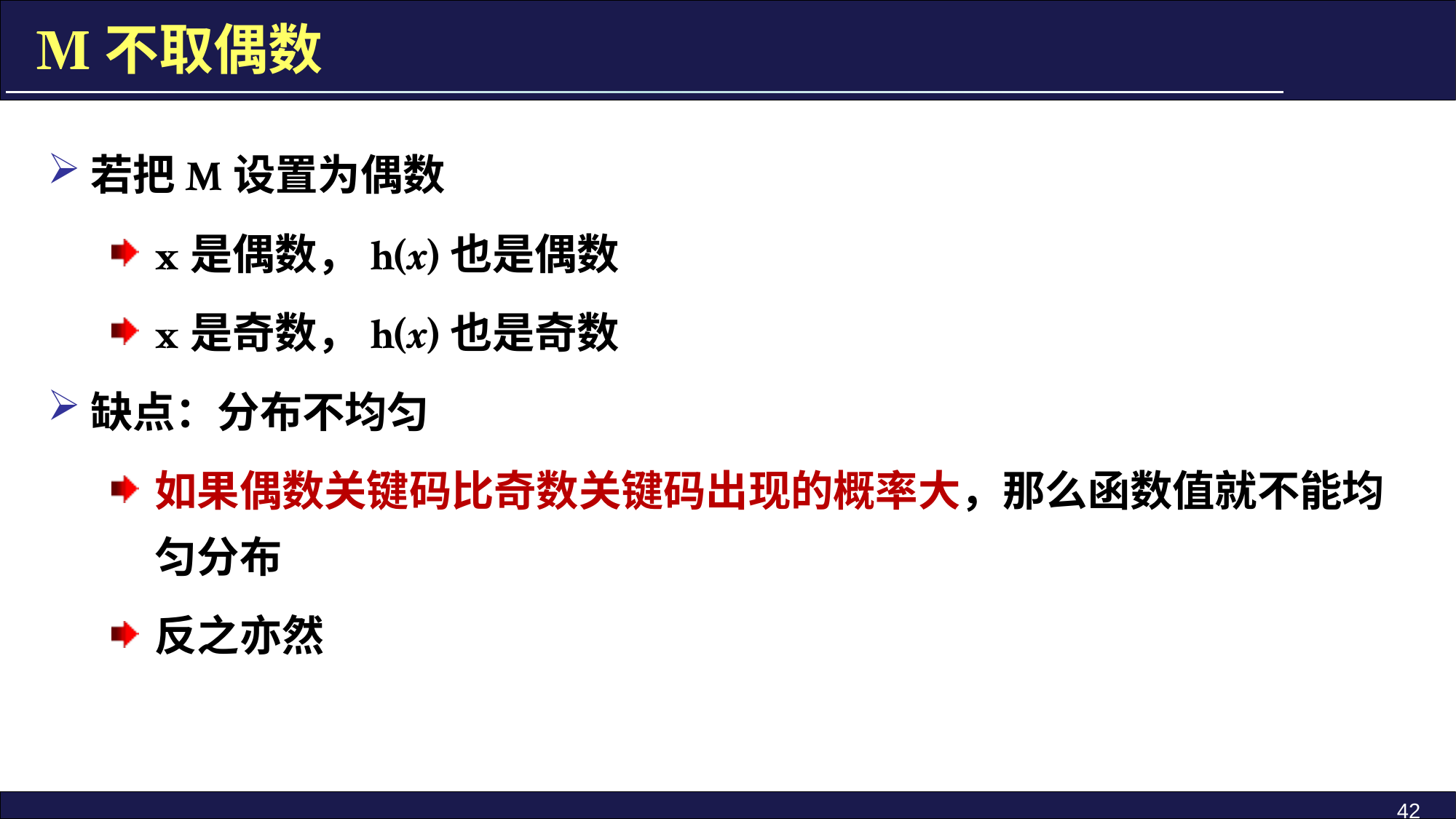

M不取偶数
若把M设置为偶数
x是偶数，h(x)也是偶数
x是奇数，h(x)也是奇数
缺点：分布不均匀
如果偶数关键码比奇数关键码出现的概率大，那么函数值就不能均匀分布
反之亦然
42